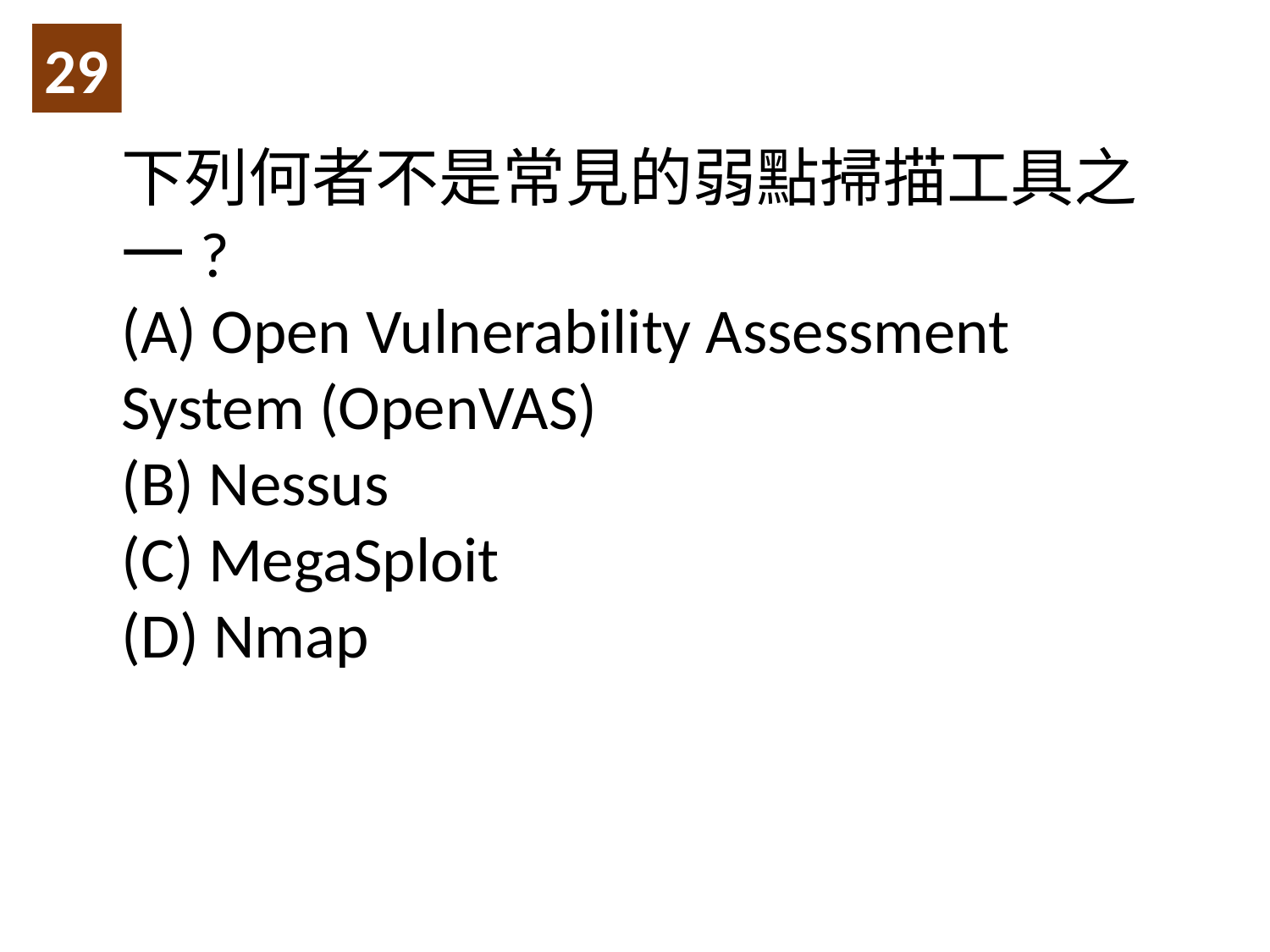

29
下列何者不是常見的弱點掃描工具之一?
(A) Open Vulnerability Assessment System (OpenVAS)
(B) Nessus
(C) MegaSploit
(D) Nmap